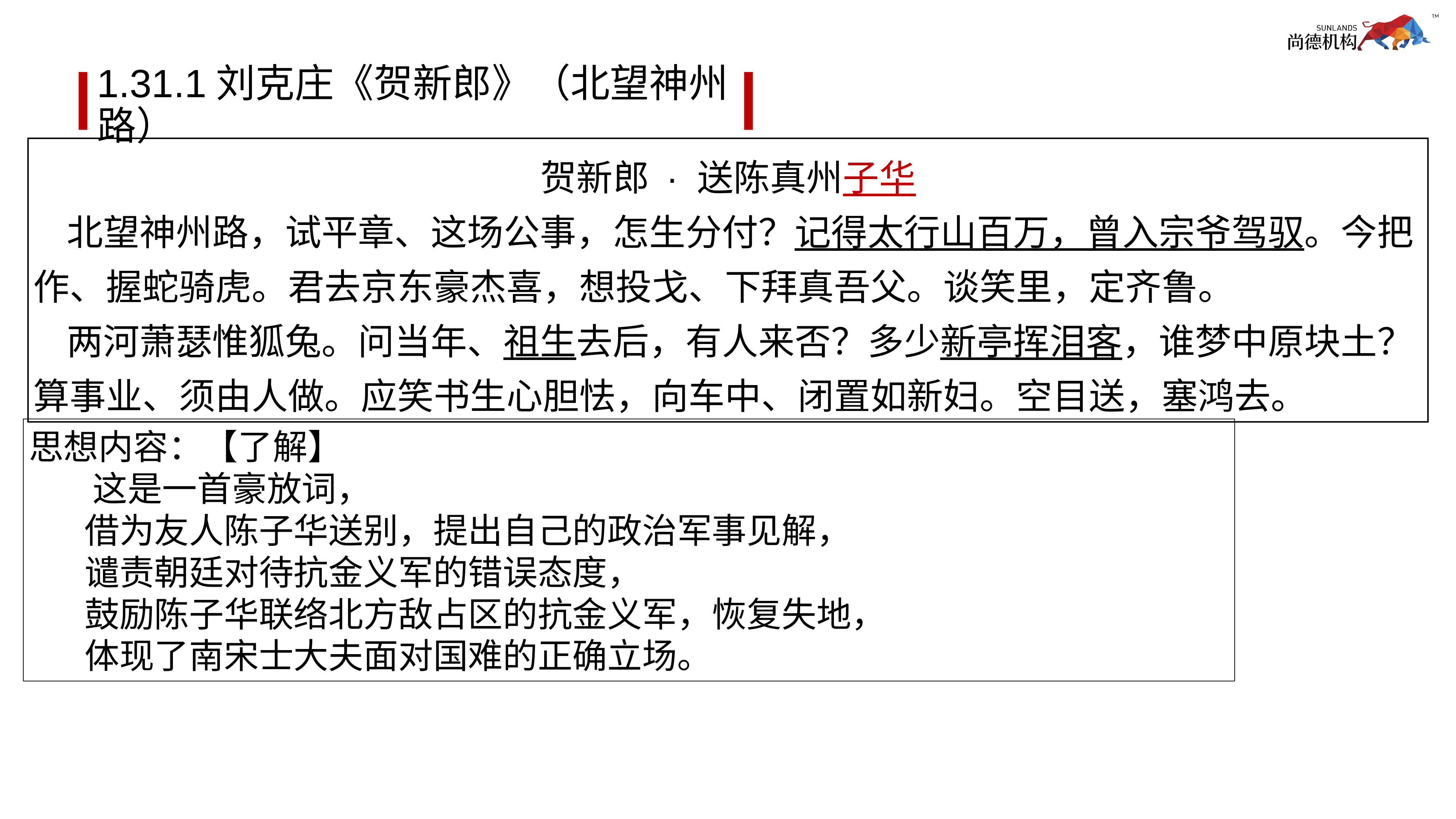

# 1.31.1刘克庄《贺新郎》（北望神州路）
贺新郎 · 送陈真州子华
   北望神州路，试平章、这场公事，怎生分付？记得太行山百万，曾入宗爷驾驭。今把作、握蛇骑虎。君去京东豪杰喜，想投戈、下拜真吾父。谈笑里，定齐鲁。
   两河萧瑟惟狐兔。问当年、祖生去后，有人来否？多少新亭挥泪客，谁梦中原块土？算事业、须由人做。应笑书生心胆怯，向车中、闭置如新妇。空目送，塞鸿去。
思想内容：【了解】
       这是一首豪放词，
      借为友人陈子华送别，提出自己的政治军事见解，
      谴责朝廷对待抗金义军的错误态度，
      鼓励陈子华联络北方敌占区的抗金义军，恢复失地，
      体现了南宋士大夫面对国难的正确立场。